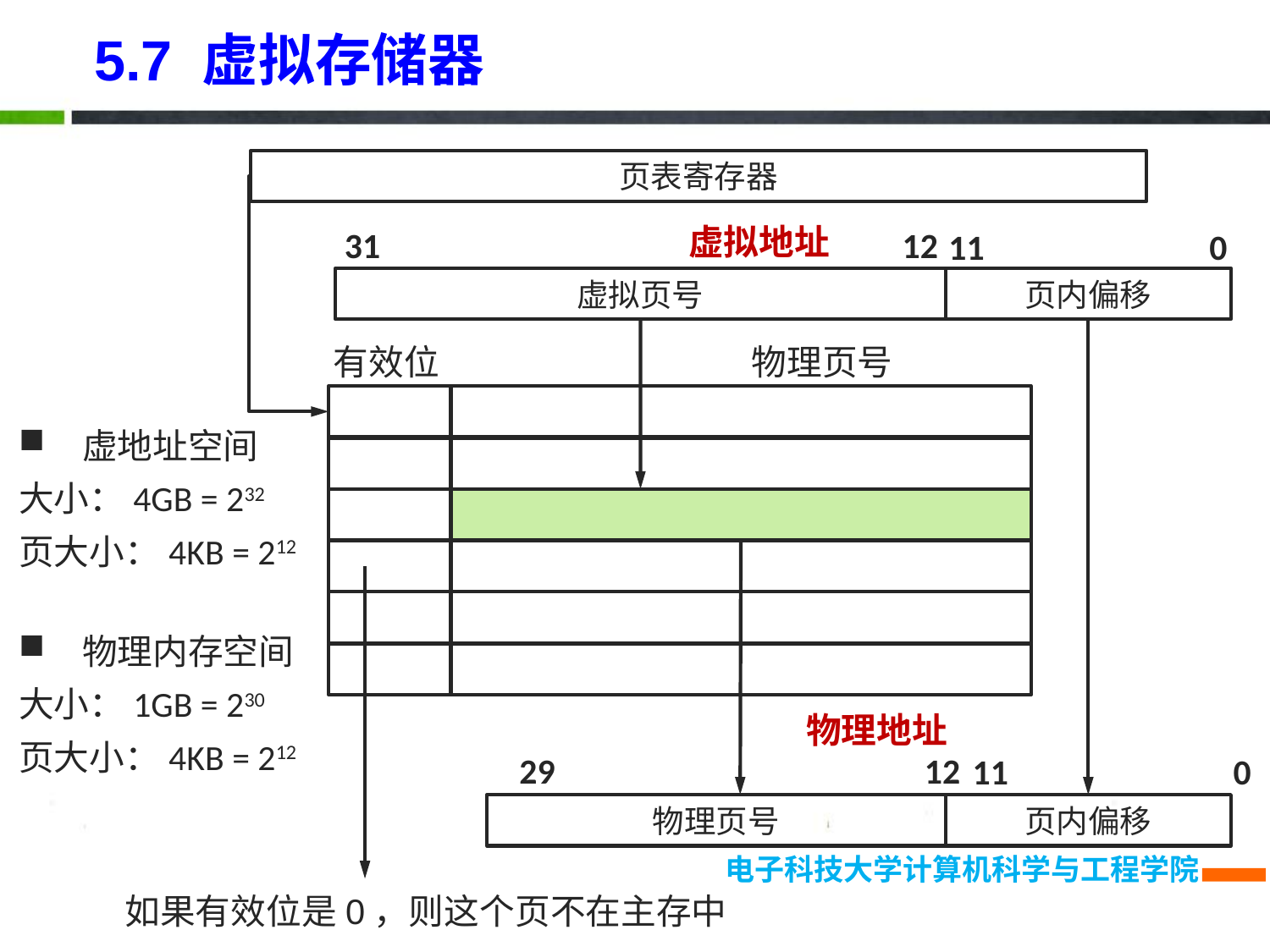

5.7 虚拟存储器
页表寄存器
虚拟地址
31                                                                 12
11                            0
虚拟页号
页内偏移
有效位
物理页号

虚地址空间
大小：4GB = 232
页大小：4KB = 212
物理内存空间
大小：1GB = 230
页大小：4KB = 212
物理地址
29                                              12
11                            0
物理页号
页内偏移
如果有效位是0，则这个页不在主存中
115